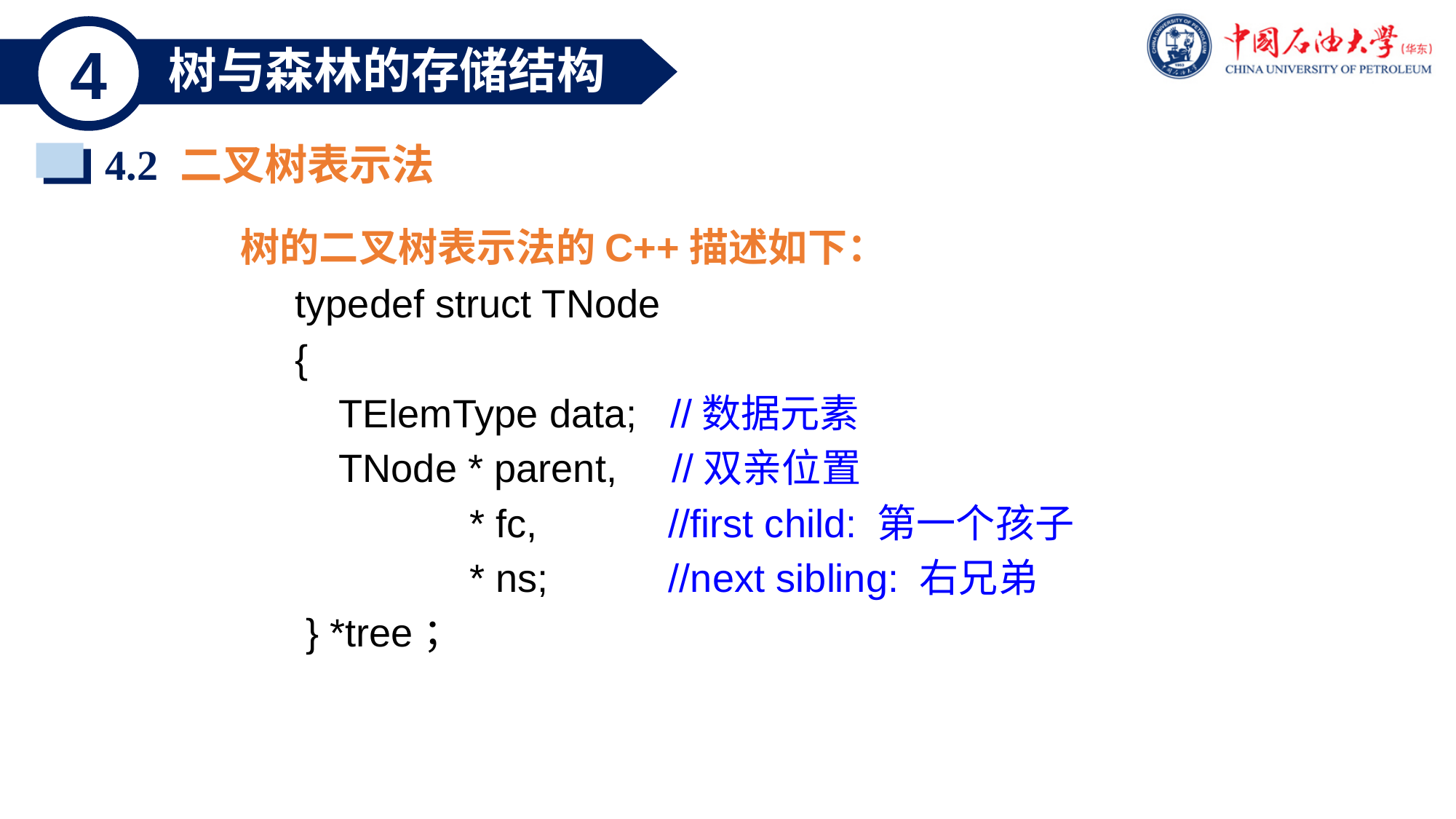

4
树与森林的存储结构
4.2 二叉树表示法

树的二叉树表示法的C++描述如下：
     typedef struct TNode
{
    TElemType data;   //数据元素
    TNode * parent,     //双亲位置
                * fc,            //first child: 第一个孩子
                * ns;           //next sibling: 右兄弟
 } *tree；